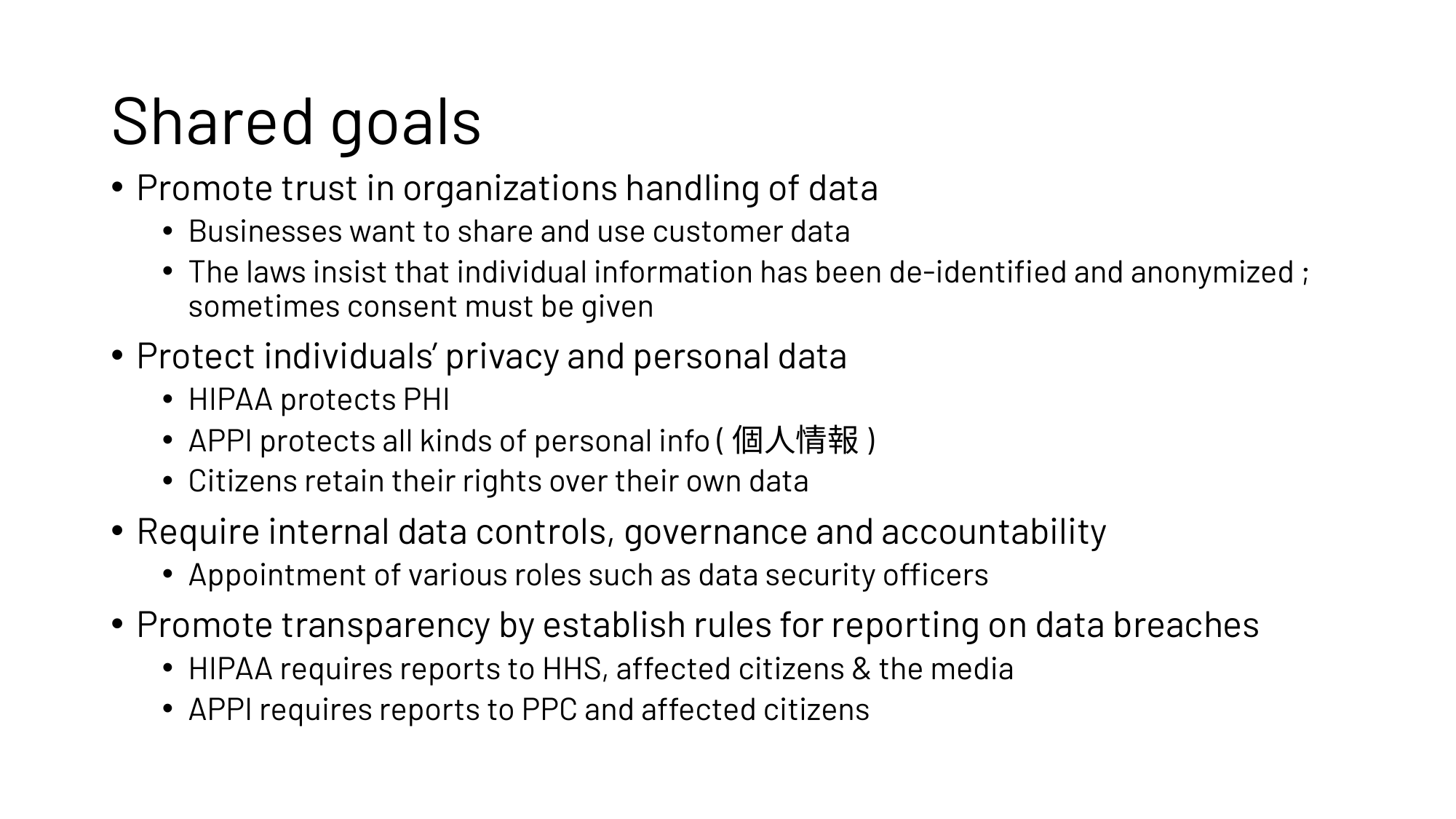

# Shared goals
Promote trust in organizations handling of data
Businesses want to share and use customer data
The laws insist that individual information has been de-identified and anonymized ; sometimes consent must be given
Protect individuals’ privacy and personal data
HIPAA protects PHI
APPI protects all kinds of personal info (個人情報)
Citizens retain their rights over their own data
Require internal data controls, governance and accountability
Appointment of various roles such as data security officers
Promote transparency by establish rules for reporting on data breaches
HIPAA requires reports to HHS, affected citizens & the media
APPI requires reports to PPC and affected citizens